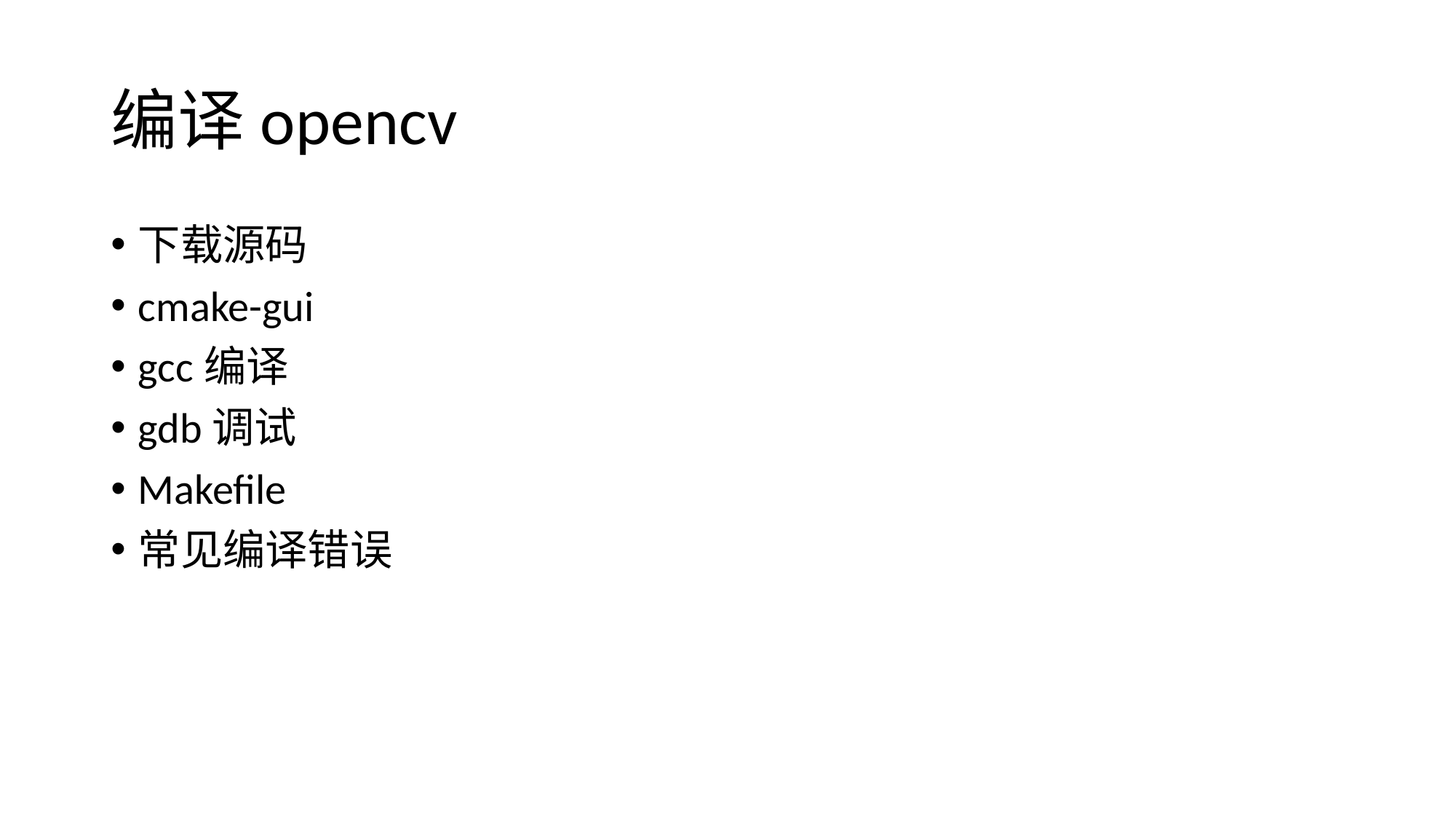

# 编译opencv
下载源码
cmake-gui
gcc编译
gdb调试
Makefile
常见编译错误